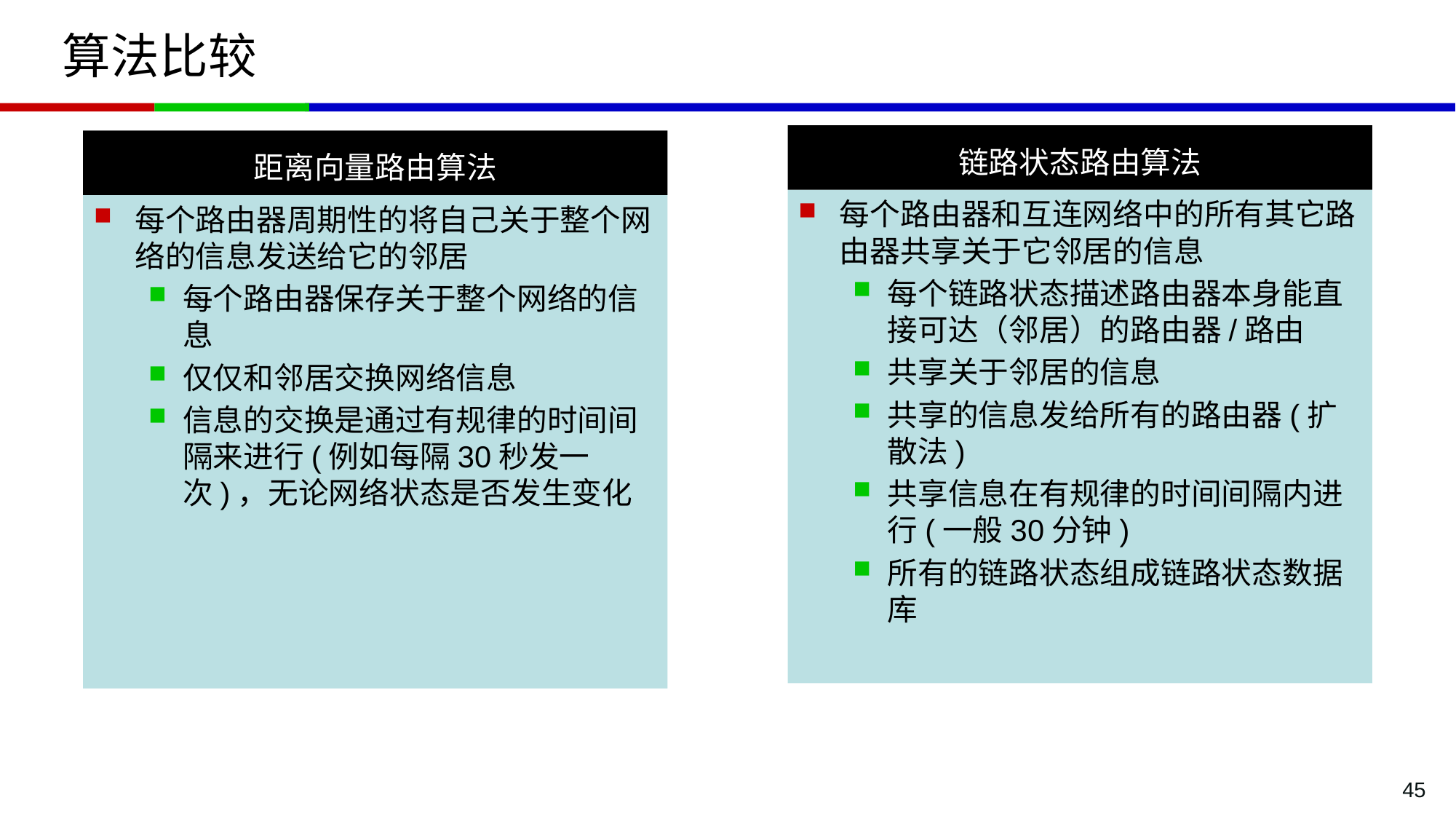

# 算法比较
链路状态路由算法
距离向量路由算法
每个路由器和互连网络中的所有其它路由器共享关于它邻居的信息
每个链路状态描述路由器本身能直接可达（邻居）的路由器/路由
共享关于邻居的信息
共享的信息发给所有的路由器(扩散法)
共享信息在有规律的时间间隔内进行(一般30分钟)
所有的链路状态组成链路状态数据库
每个路由器周期性的将自己关于整个网络的信息发送给它的邻居
每个路由器保存关于整个网络的信息
仅仅和邻居交换网络信息
信息的交换是通过有规律的时间间隔来进行(例如每隔30秒发一次)，无论网络状态是否发生变化
45